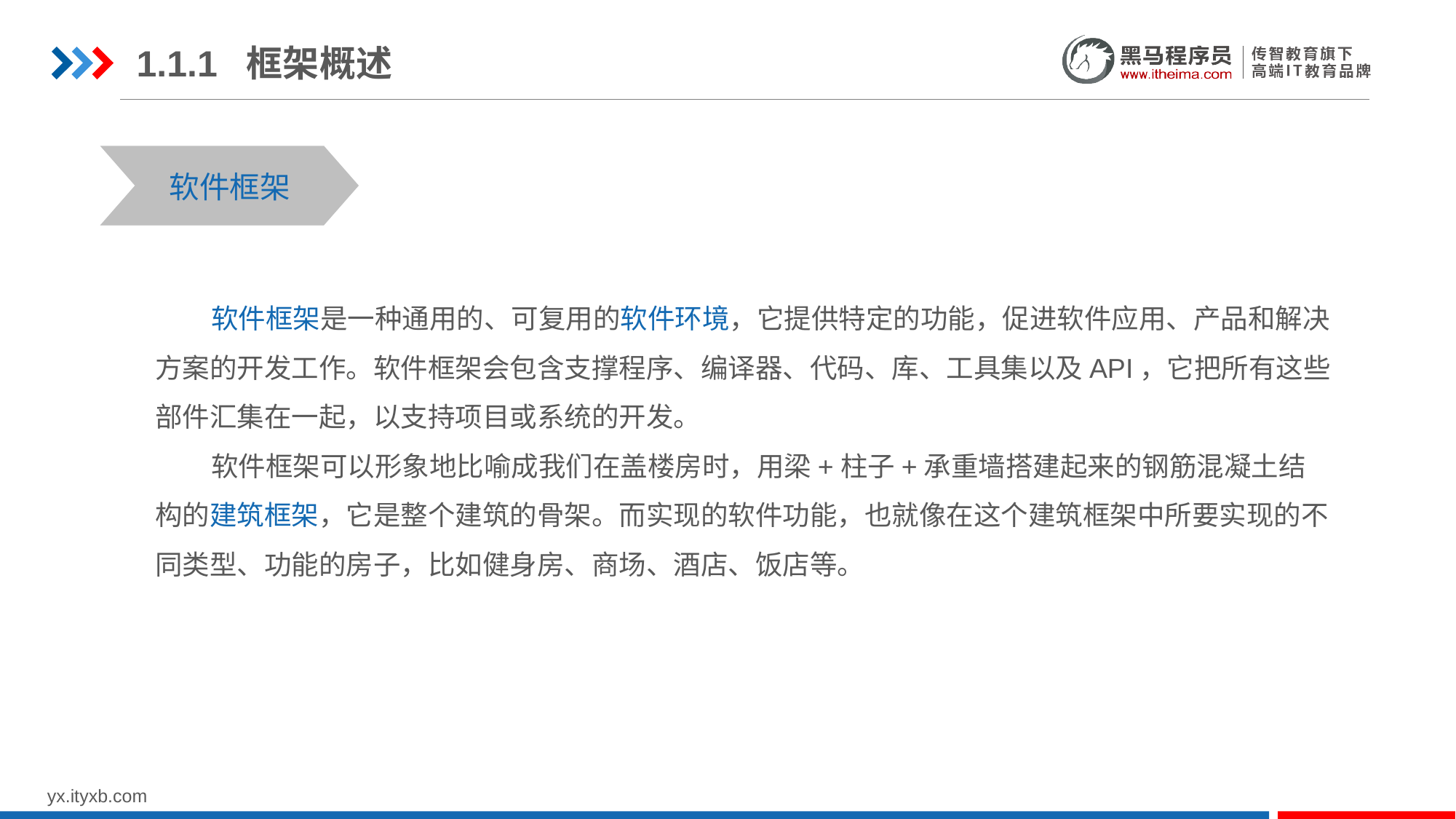

1.1.1  框架概述

软件框架
        软件框架是一种通用的、可复用的软件环境，它提供特定的功能，促进软件应用、产品和解决方案的开发工作。软件框架会包含支撑程序、编译器、代码、库、工具集以及API，它把所有这些部件汇集在一起，以支持项目或系统的开发。
        软件框架可以形象地比喻成我们在盖楼房时，用梁+柱子+承重墙搭建起来的钢筋混凝土结构的建筑框架，它是整个建筑的骨架。而实现的软件功能，也就像在这个建筑框架中所要实现的不同类型、功能的房子，比如健身房、商场、酒店、饭店等。